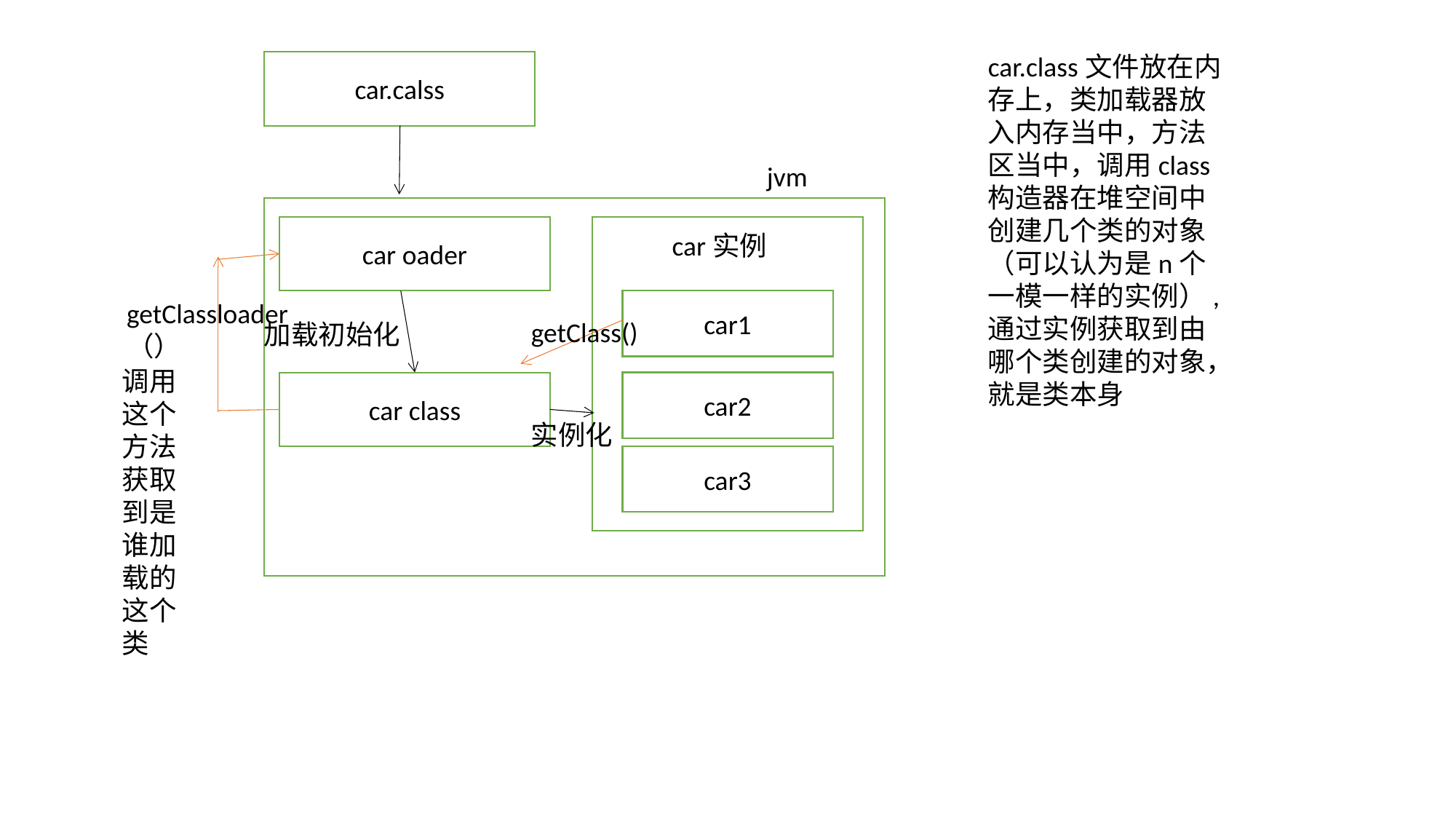

car.class文件放在内存上，类加载器放入内存当中，方法区当中，调用class构造器在堆空间中创建几个类的对象（可以认为是n个一模一样的实例）,通过实例获取到由哪个类创建的对象，就是类本身
car.calss
jvm

car oader

car实例
getClassloader（）
car1
getClass()
加载初始化
调用这个方法获取到是谁加载的这个类
car class
car2
实例化
car3